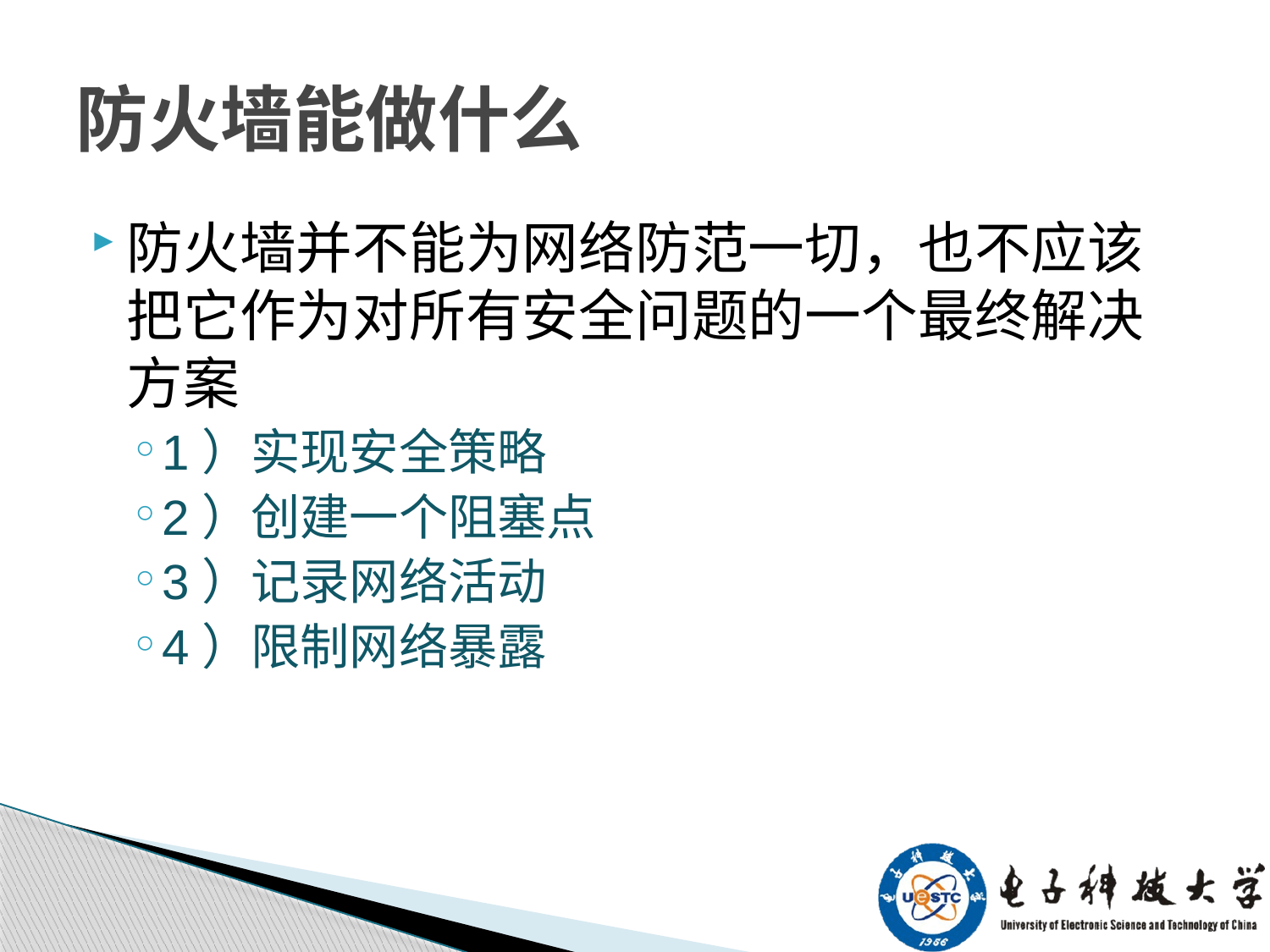

# 防火墙能做什么
防火墙并不能为网络防范一切，也不应该把它作为对所有安全问题的一个最终解决方案
1）实现安全策略
2）创建一个阻塞点
3）记录网络活动
4）限制网络暴露